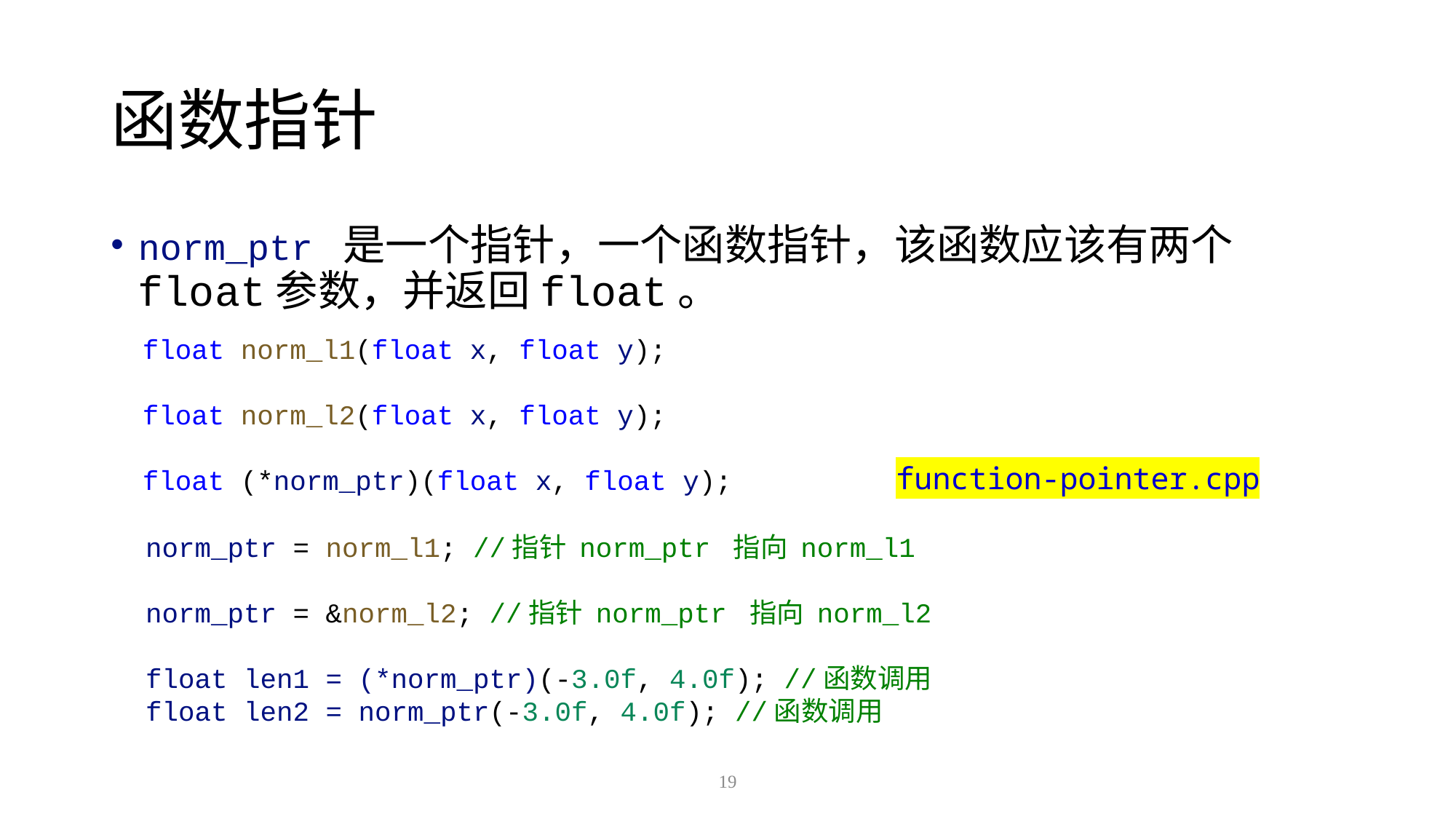

# 函数指针
norm_ptr 是一个指针，一个函数指针，该函数应该有两个float参数，并返回float。

float norm_l1(float x, float y);

float norm_l2(float x, float y);

float (*norm_ptr)(float x, float y);
function-pointer.cpp
norm_ptr = norm_l1; //指针 norm_ptr 指向 norm_l1

norm_ptr = &norm_l2; //指针 norm_ptr 指向 norm_l2

float len1 = (*norm_ptr)(-3.0f, 4.0f); //函数调用
float len2 = norm_ptr(-3.0f, 4.0f); //函数调用
19